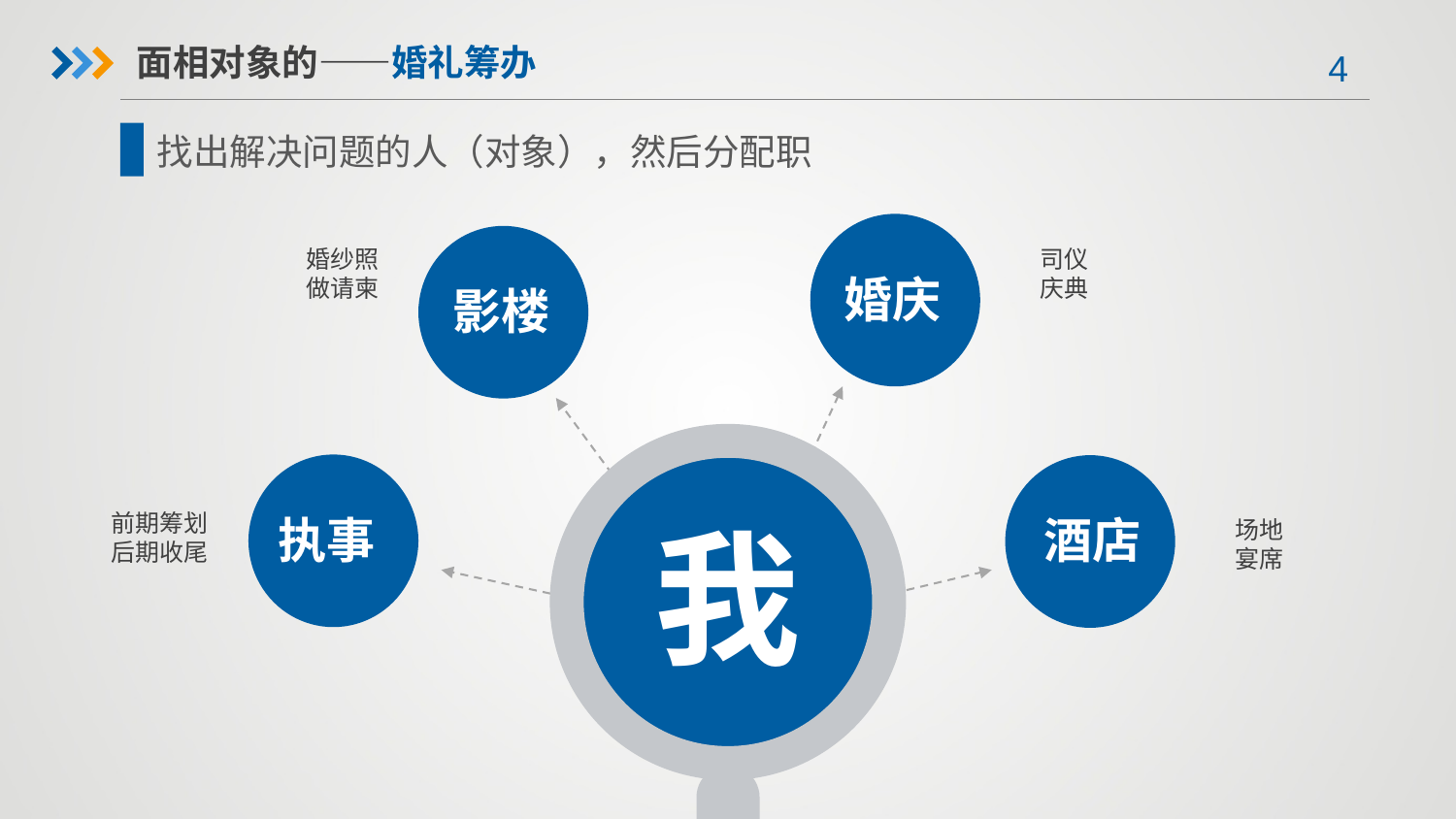

面相对象的——婚礼筹办

找出解决问题的人（对象），然后分配职

婚纱照
做请柬
司仪
庆典
婚庆
影楼

前期筹划
后期收尾
执事
我
酒店
场地
宴席